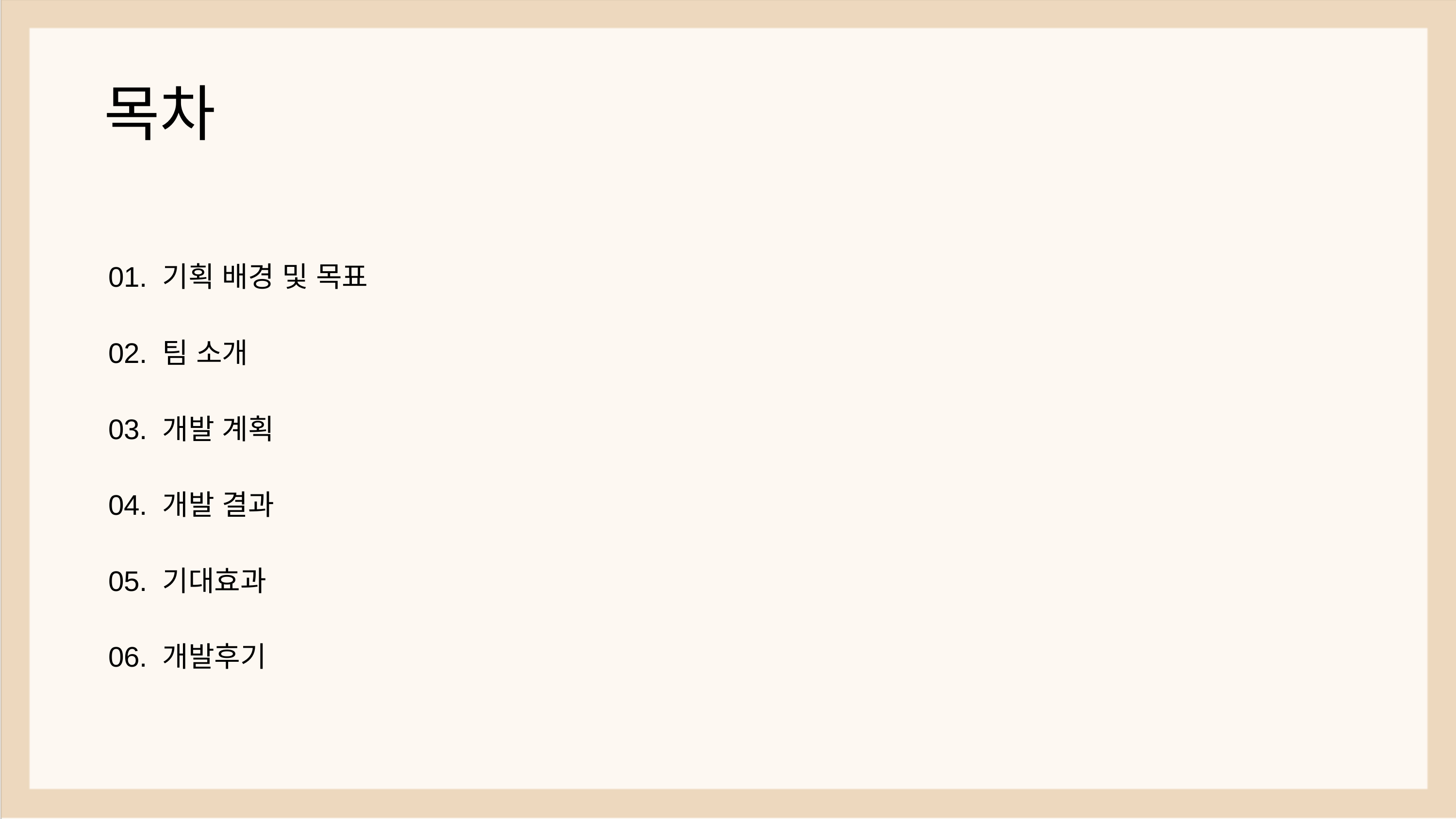

목차
01. 기획 배경 및 목표
02. 팀 소개
03. 개발 계획
04. 개발 결과
05. 기대효과
06. 개발후기